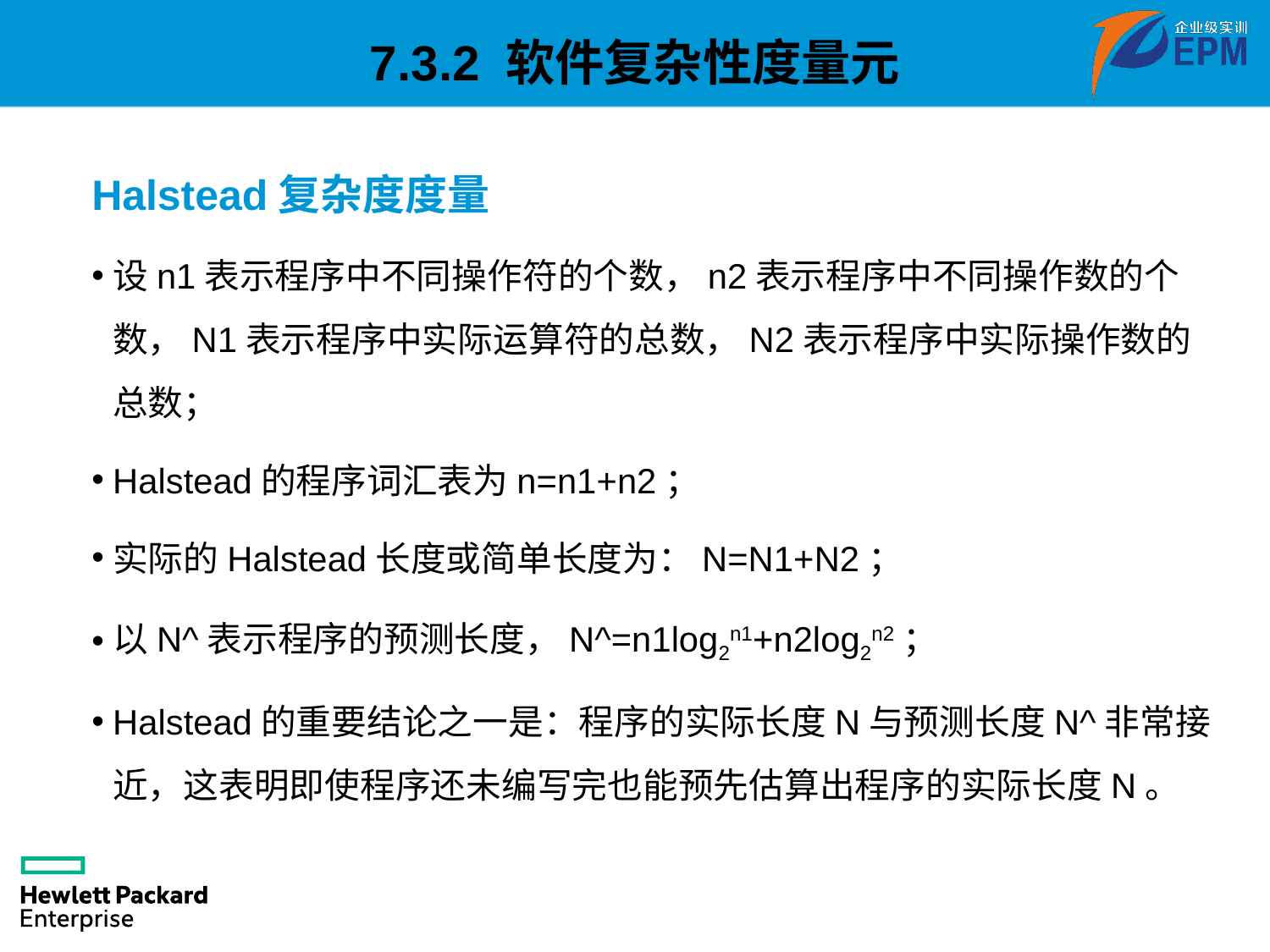

7.3.2 软件复杂性度量元
Halstead复杂度度量
设n1表示程序中不同操作符的个数，n2表示程序中不同操作数的个数，N1表示程序中实际运算符的总数，N2表示程序中实际操作数的总数；
Halstead的程序词汇表为n=n1+n2；
实际的Halstead长度或简单长度为：N=N1+N2；
以N^表示程序的预测长度，N^=n1log2n1+n2log2n2；
Halstead的重要结论之一是：程序的实际长度N与预测长度N^非常接近，这表明即使程序还未编写完也能预先估算出程序的实际长度N。